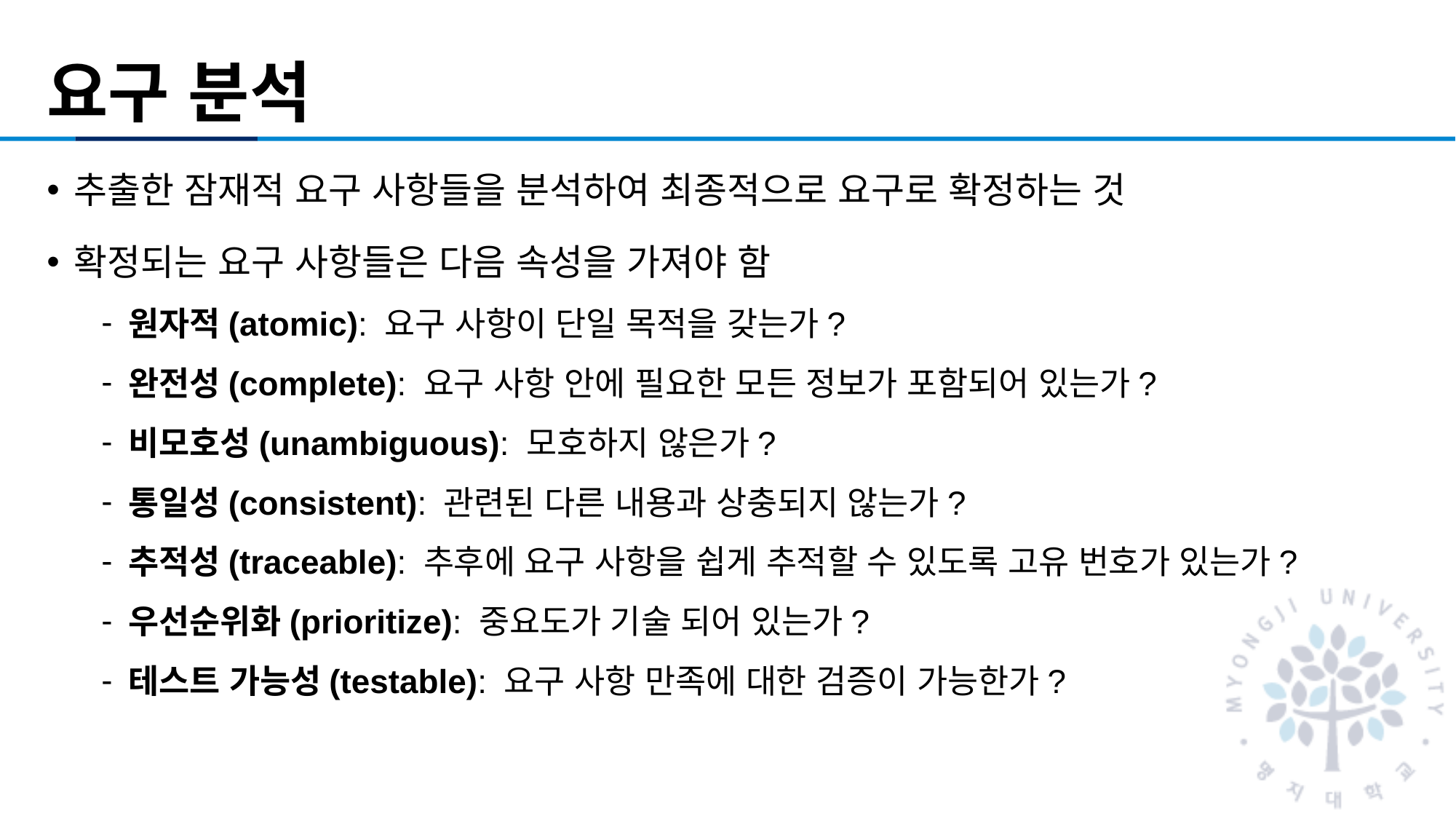

# 요구 분석
추출한 잠재적 요구 사항들을 분석하여 최종적으로 요구로 확정하는 것
확정되는 요구 사항들은 다음 속성을 가져야 함
원자적(atomic): 요구 사항이 단일 목적을 갖는가?
완전성(complete): 요구 사항 안에 필요한 모든 정보가 포함되어 있는가?
비모호성(unambiguous): 모호하지 않은가?
통일성(consistent): 관련된 다른 내용과 상충되지 않는가?
추적성(traceable): 추후에 요구 사항을 쉽게 추적할 수 있도록 고유 번호가 있는가?
우선순위화(prioritize): 중요도가 기술 되어 있는가?
테스트 가능성(testable): 요구 사항 만족에 대한 검증이 가능한가?